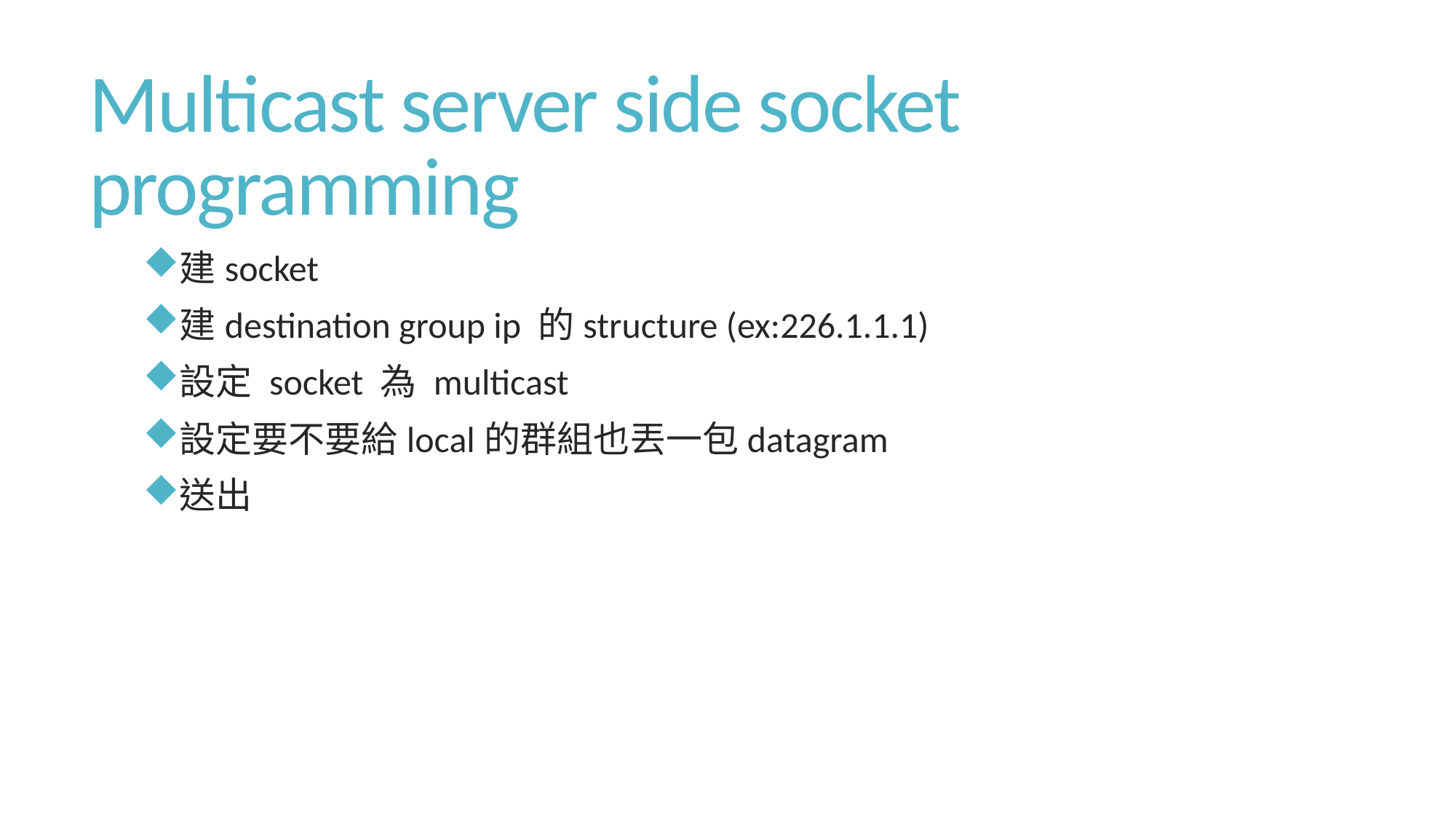

Multicast server side socket programming
建socket
建destination group ip 的structure (ex:226.1.1.1)
設定 socket 為 multicast
設定要不要給local的群組也丟一包datagram
送出